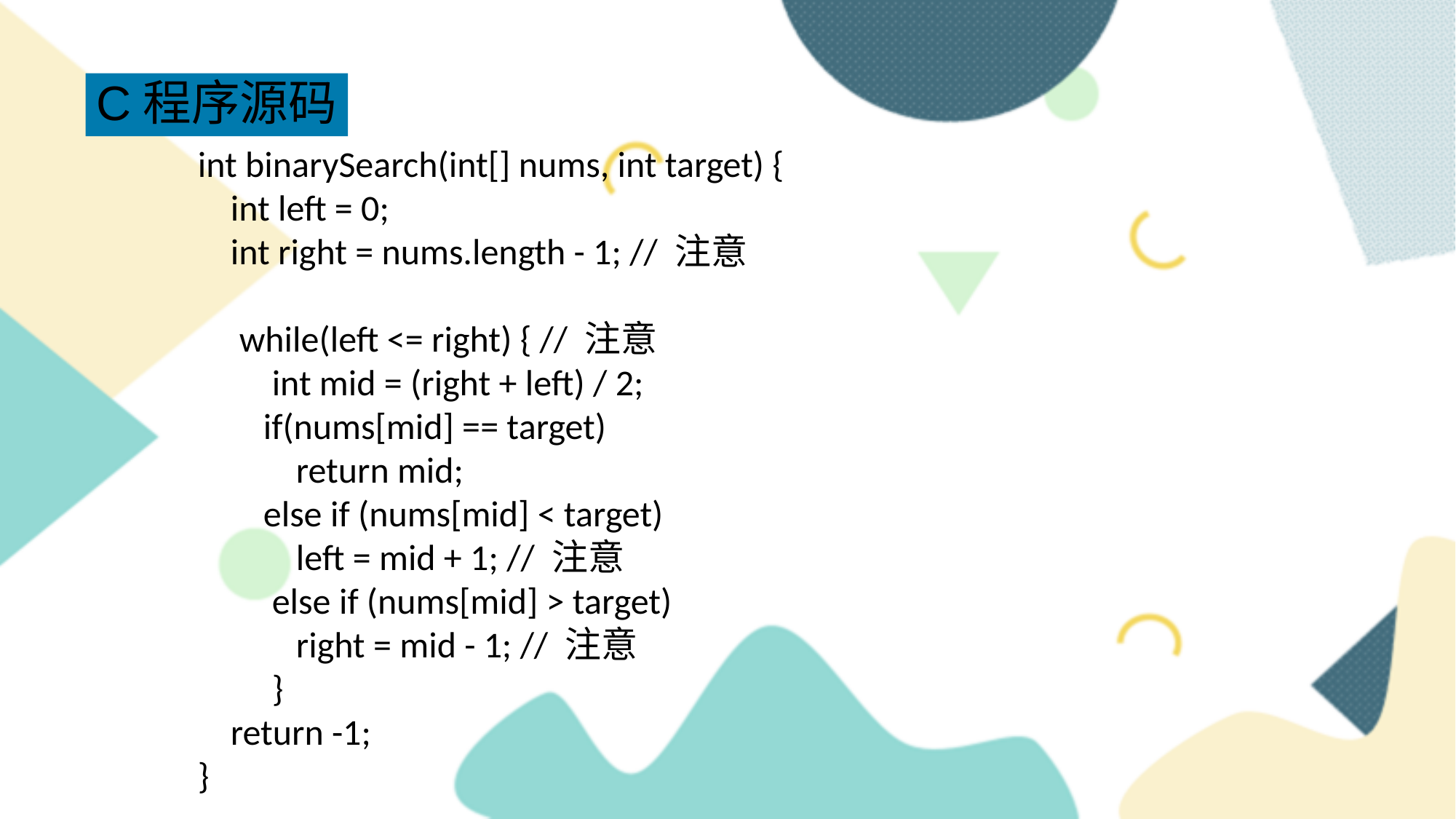

C程序源码
int binarySearch(int[] nums, int target) {
    int left = 0; 
    int right = nums.length - 1; // 注意
    while(left <= right) { // 注意
        int mid = (right + left) / 2;
        if(nums[mid] == target)
            return mid; 
        else if (nums[mid] < target)
            left = mid + 1; // 注意
        else if (nums[mid] > target)
            right = mid - 1; // 注意
        }
    return -1;
}